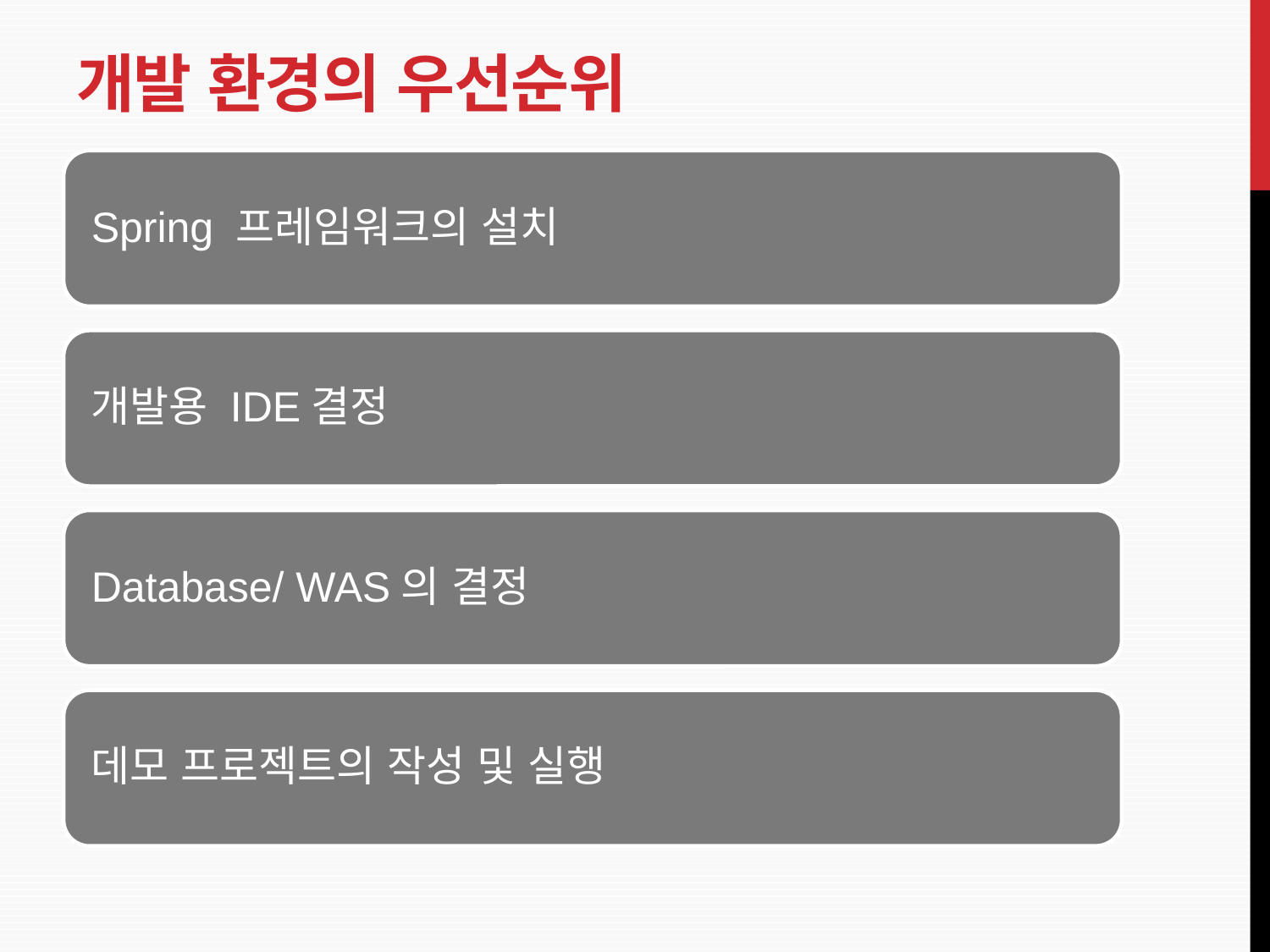

# 개발 환경의 우선순위
Spring 프레임워크의 설치
개발용 IDE결정
Database/ WAS의 결정
데모 프로젝트의 작성 및 실행